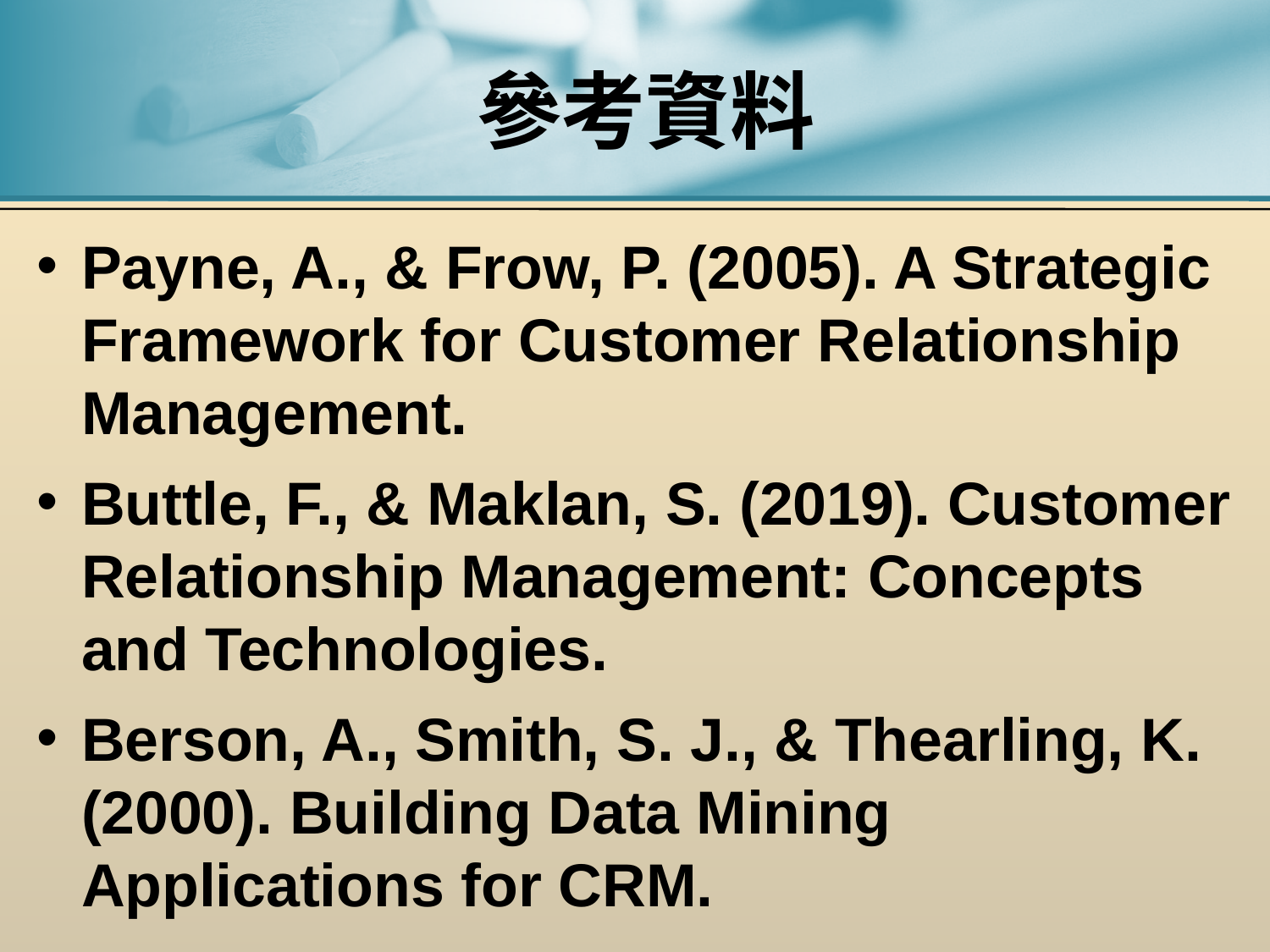

# 參考資料
Payne, A., & Frow, P. (2005). A Strategic Framework for Customer Relationship Management.
Buttle, F., & Maklan, S. (2019). Customer Relationship Management: Concepts and Technologies.
Berson, A., Smith, S. J., & Thearling, K. (2000). Building Data Mining Applications for CRM.